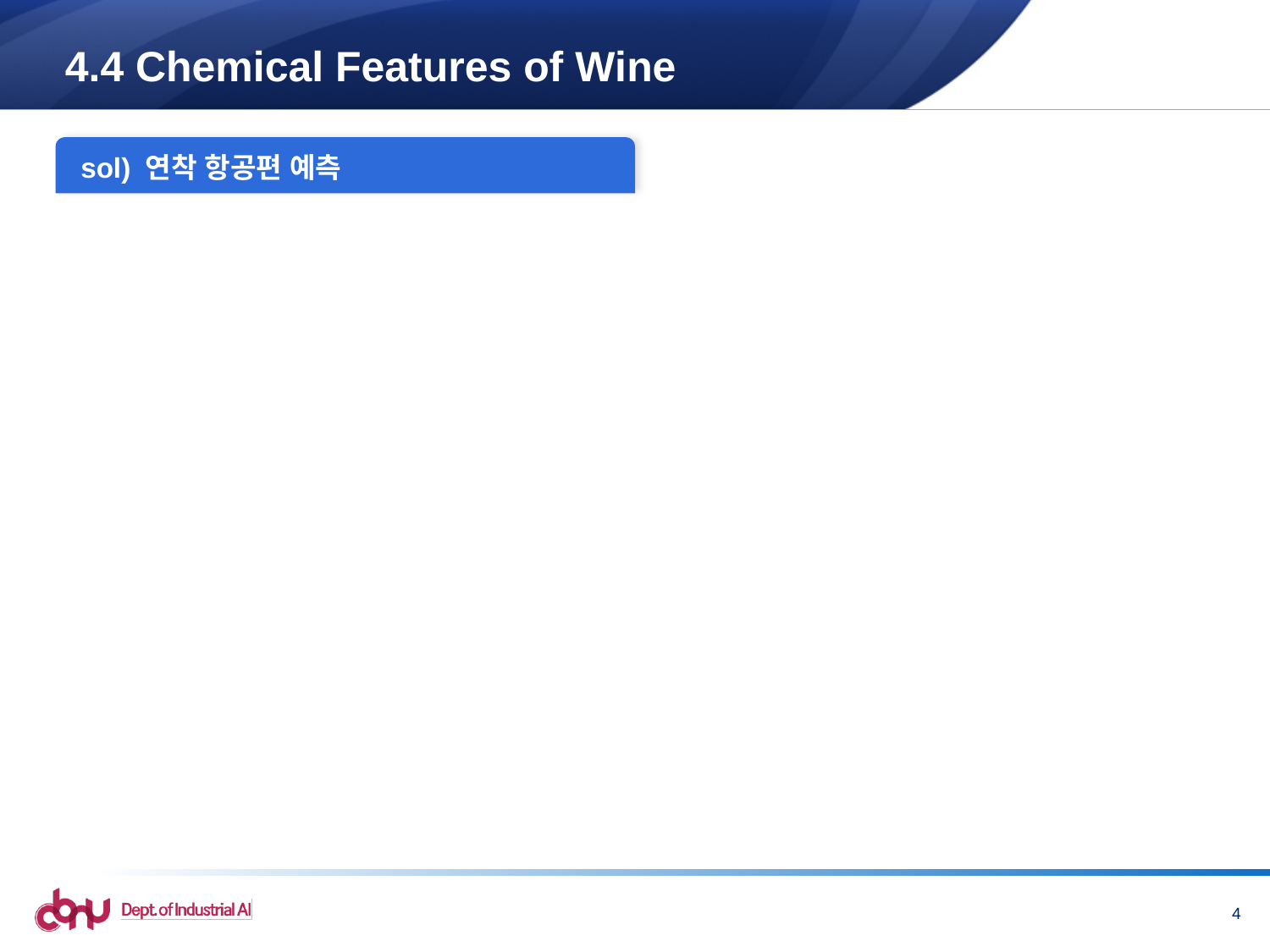

# 4.4 Chemical Features of Wine
sol) 연착 항공편 예측